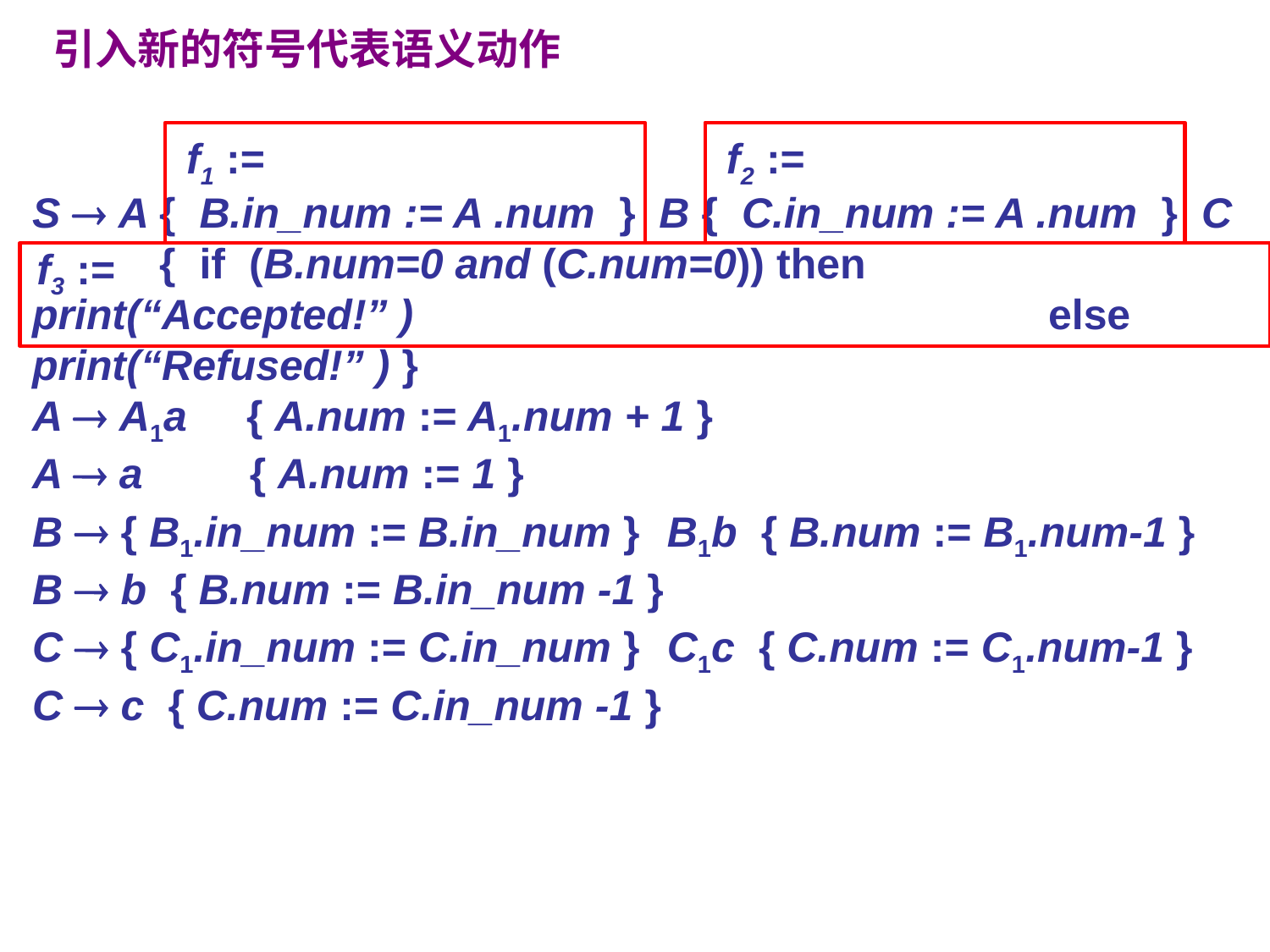

引入新的符号代表语义动作

f1 :=
f2 :=

S → A {  B.in_num := A .num  }  B {  C.in_num := A .num  }  C
        	{  if  (B.num=0 and (C.num=0)) then  print(“Accepted!” )  					else  print(“Refused!” ) }
A → A1a     { A.num := A1.num + 1 }
A → a         { A.num := 1 }
B → { B1.in_num := B.in_num }  B1b  { B.num := B1.num-1 }
B → b  { B.num := B.in_num -1 }
C → { C1.in_num := C.in_num }  C1c  { C.num := C1.num-1 }
C → c  { C.num := C.in_num -1 }
f3 :=